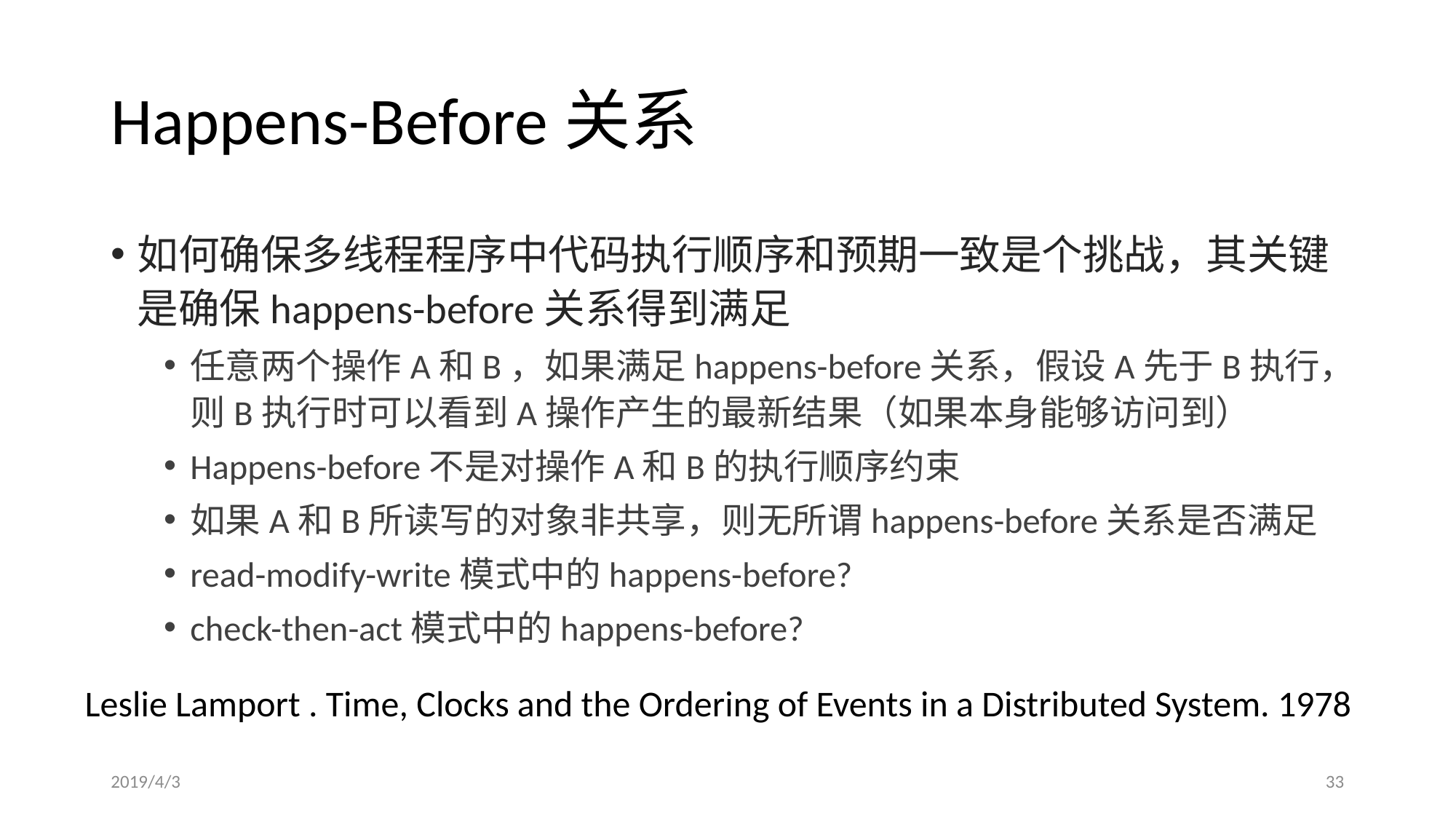

# Happens-Before关系
如何确保多线程程序中代码执行顺序和预期一致是个挑战，其关键是确保happens-before关系得到满足
任意两个操作A和B，如果满足happens-before关系，假设A先于B执行，则B执行时可以看到A操作产生的最新结果（如果本身能够访问到）
Happens-before不是对操作A和B的执行顺序约束
如果A和B所读写的对象非共享，则无所谓happens-before关系是否满足
read-modify-write模式中的happens-before?
check-then-act模式中的happens-before?
Leslie Lamport . Time, Clocks and the Ordering of Events in a Distributed System. 1978
2019/4/3
33